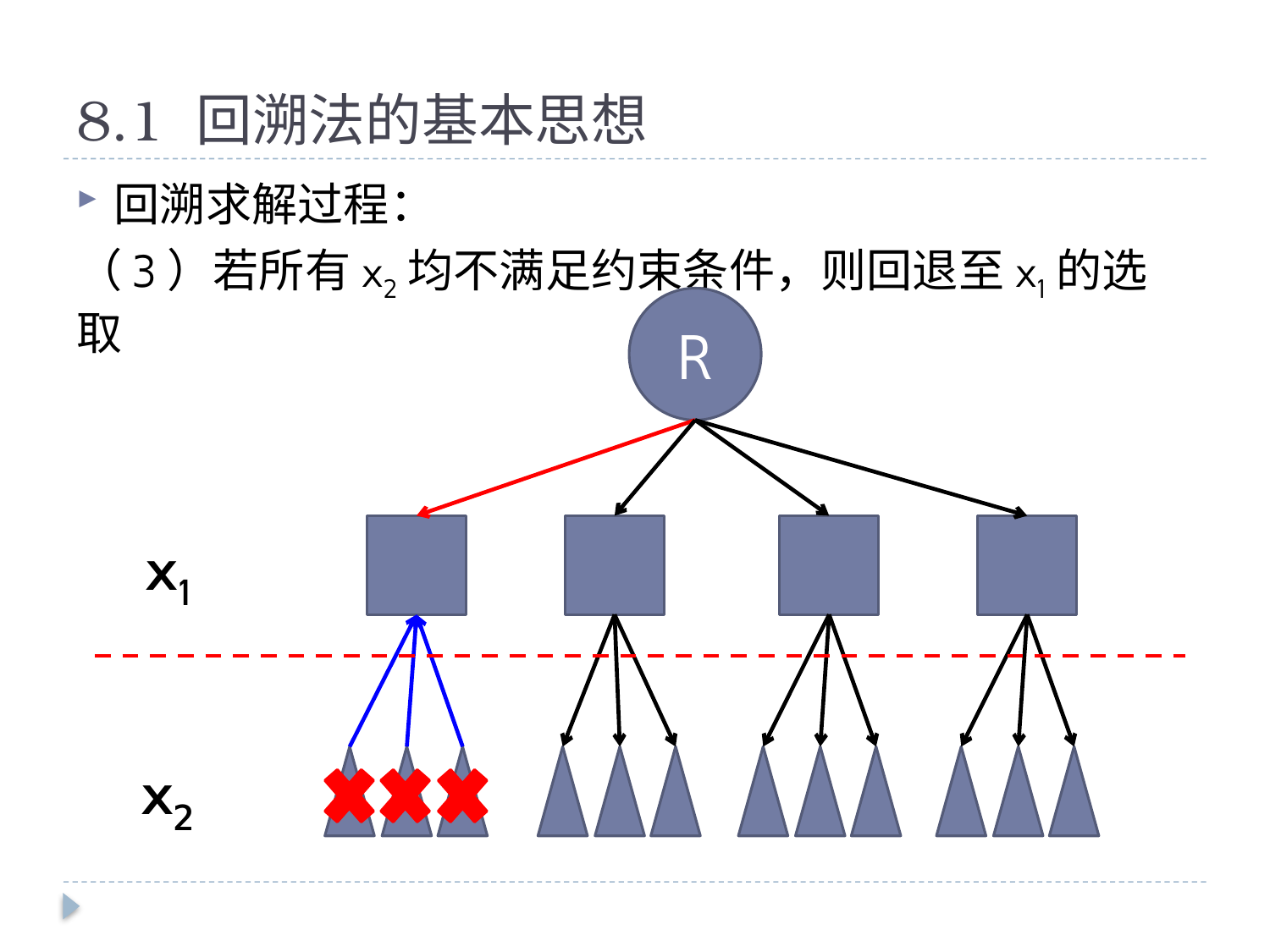

# 8.1 回溯法的基本思想
回溯求解过程：
（3）若所有x2均不满足约束条件，则回退至x1的选取

R

x1
x2